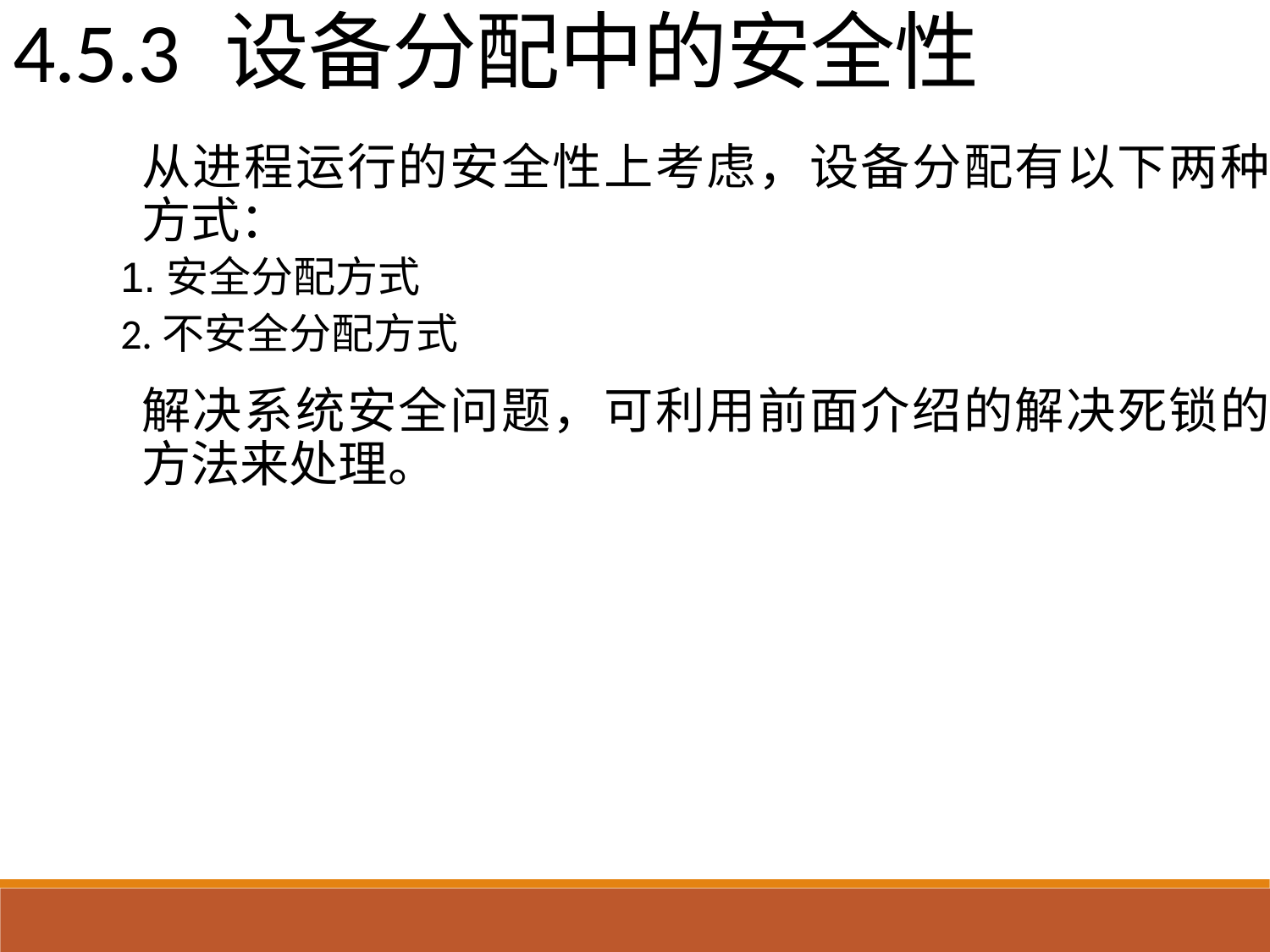

4.5.3 设备分配中的安全性
从进程运行的安全性上考虑，设备分配有以下两种方式：
1.安全分配方式
2.不安全分配方式
解决系统安全问题，可利用前面介绍的解决死锁的方法来处理。